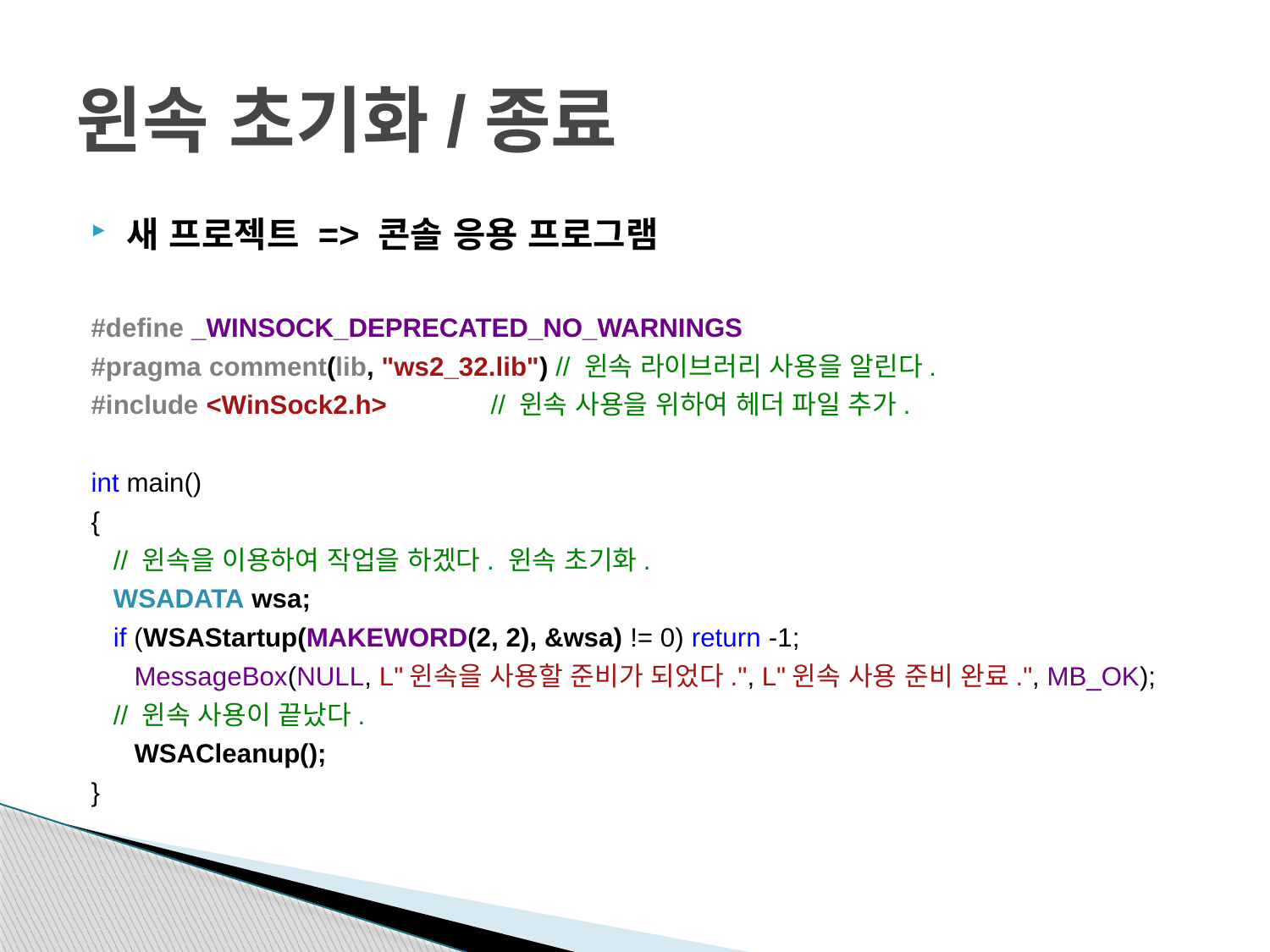

# 윈속 초기화/종료
새 프로젝트 => 콘솔 응용 프로그램

#define _WINSOCK_DEPRECATED_NO_WARNINGS
#pragma comment(lib, "ws2_32.lib") // 윈속 라이브러리 사용을 알린다.
#include <WinSock2.h>              // 윈속 사용을 위하여 헤더 파일 추가.

int main()
{
   // 윈속을 이용하여 작업을 하겠다. 윈속 초기화.
   WSADATA wsa;
   if (WSAStartup(MAKEWORD(2, 2), &wsa) != 0) return -1;
	 MessageBox(NULL, L"윈속을 사용할 준비가 되었다.", L"윈속 사용 준비 완료.", MB_OK);
   // 윈속 사용이 끝났다.
	 WSACleanup();
}